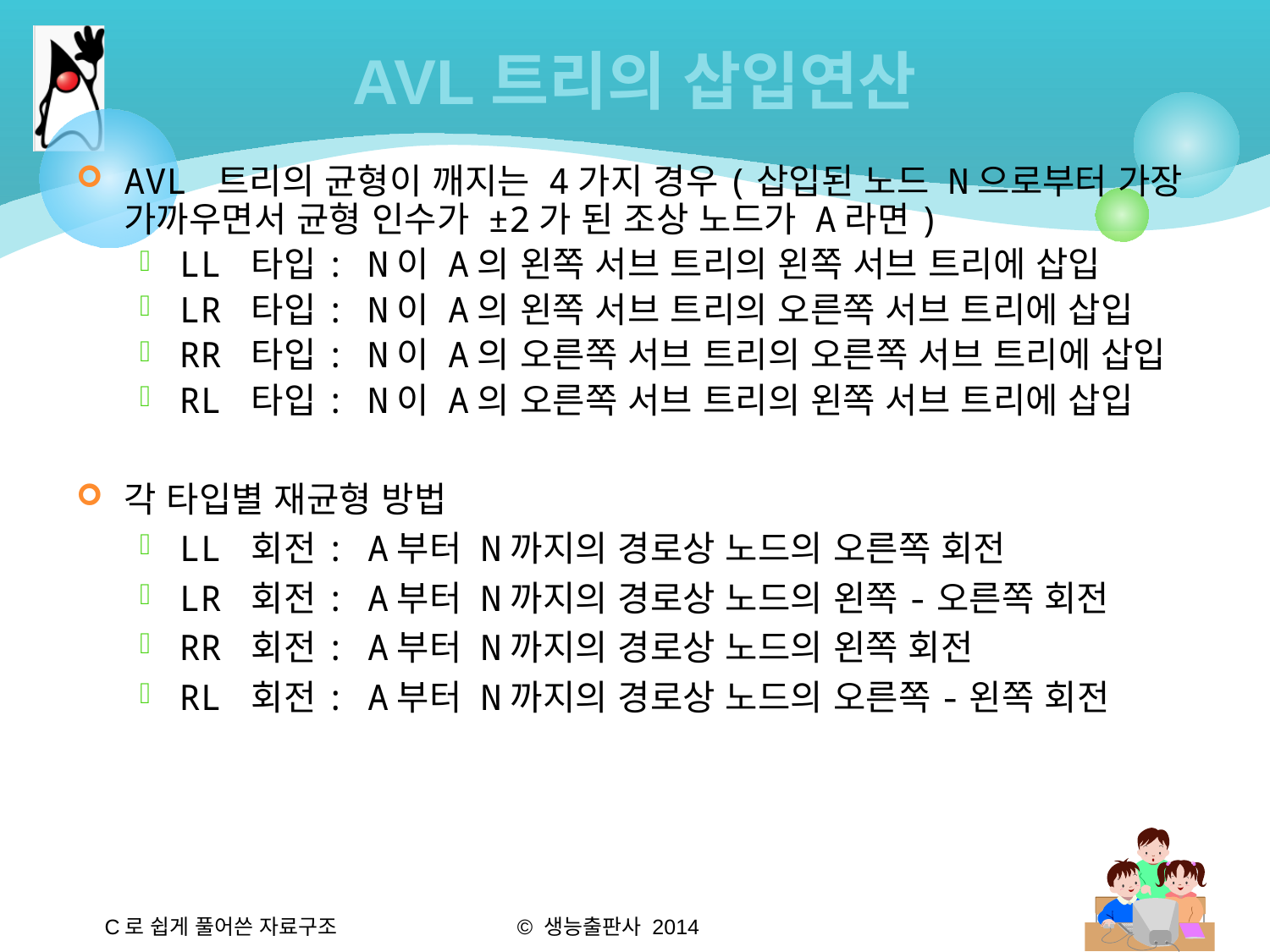

# AVL트리의 삽입연산
AVL 트리의 균형이 깨지는 4가지 경우(삽입된 노드 N으로부터 가장 가까우면서 균형 인수가 ±2가 된 조상 노드가 A라면)
LL 타입: N이 A의 왼쪽 서브 트리의 왼쪽 서브 트리에 삽입
LR 타입: N이 A의 왼쪽 서브 트리의 오른쪽 서브 트리에 삽입
RR 타입: N이 A의 오른쪽 서브 트리의 오른쪽 서브 트리에 삽입
RL 타입: N이 A의 오른쪽 서브 트리의 왼쪽 서브 트리에 삽입

각 타입별 재균형 방법
LL 회전: A부터 N까지의 경로상 노드의 오른쪽 회전
LR 회전: A부터 N까지의 경로상 노드의 왼쪽-오른쪽 회전
RR 회전: A부터 N까지의 경로상 노드의 왼쪽 회전
RL 회전: A부터 N까지의 경로상 노드의 오른쪽-왼쪽 회전